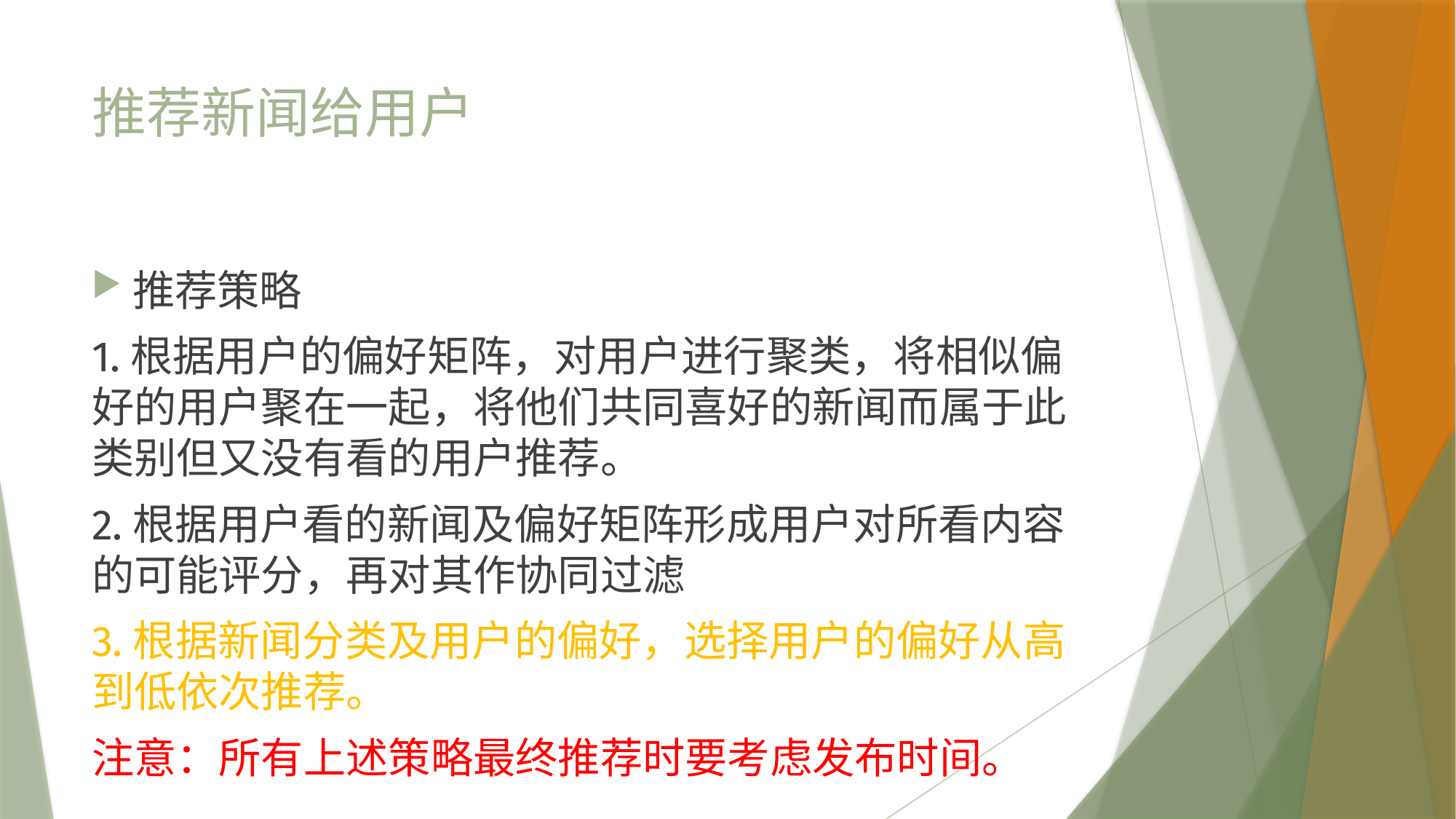

# 推荐新闻给用户
推荐策略
1.根据用户的偏好矩阵，对用户进行聚类，将相似偏好的用户聚在一起，将他们共同喜好的新闻而属于此类别但又没有看的用户推荐。
2.根据用户看的新闻及偏好矩阵形成用户对所看内容的可能评分，再对其作协同过滤
3.根据新闻分类及用户的偏好，选择用户的偏好从高到低依次推荐。
注意：所有上述策略最终推荐时要考虑发布时间。